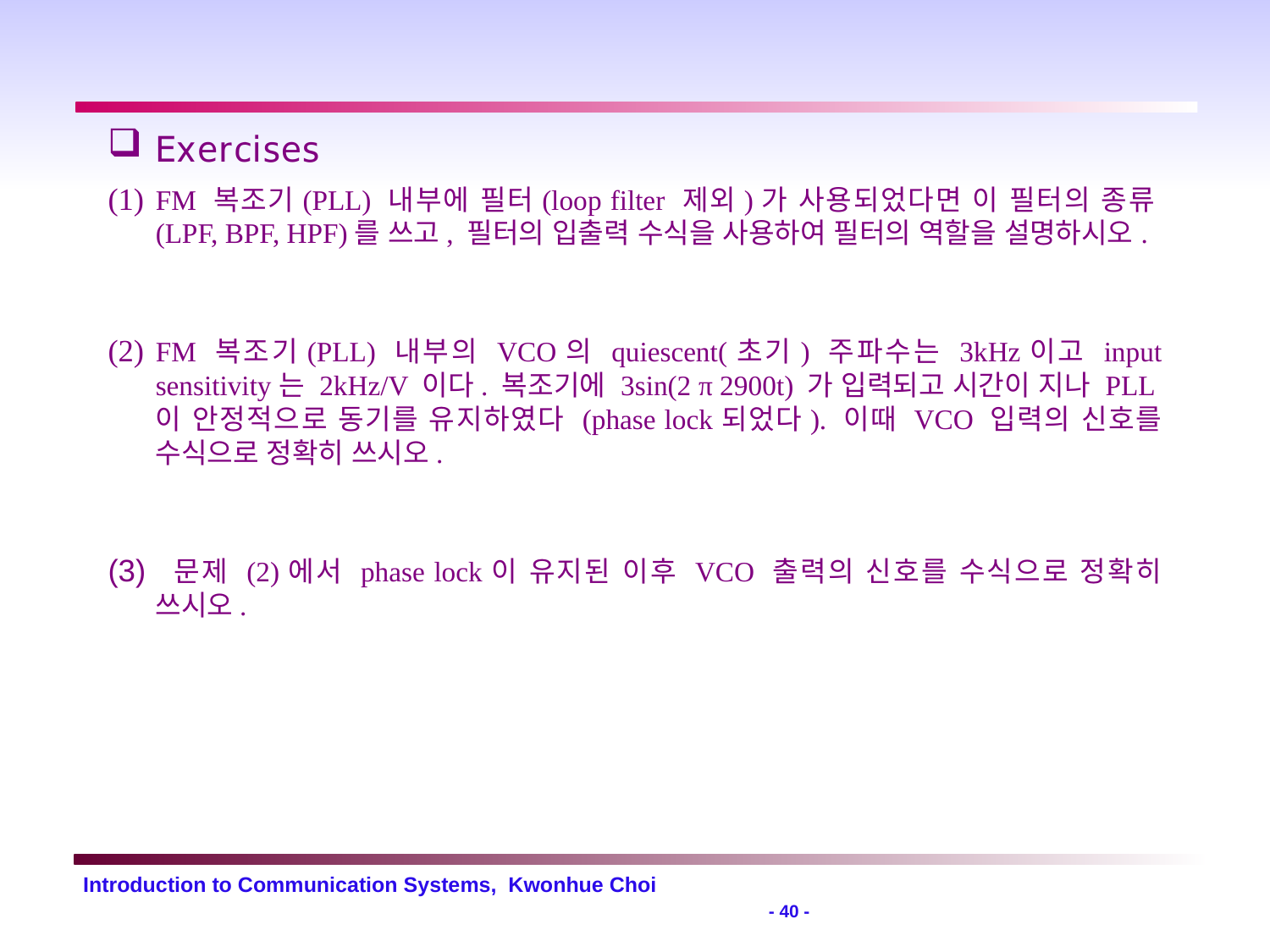

#
Exercises
FM 복조기(PLL) 내부에 필터(loop filter 제외)가 사용되었다면 이 필터의 종류(LPF, BPF, HPF)를 쓰고, 필터의 입출력 수식을 사용하여 필터의 역할을 설명하시오.

FM 복조기(PLL) 내부의 VCO의 quiescent(초기) 주파수는 3kHz이고 input sensitivity는 2kHz/V 이다. 복조기에 3sin(2 π 2900t) 가 입력되고 시간이 지나 PLL이 안정적으로 동기를 유지하였다 (phase lock되었다). 이때 VCO 입력의 신호를 수식으로 정확히 쓰시오.

 문제 (2)에서 phase lock이 유지된 이후 VCO 출력의 신호를 수식으로 정확히 쓰시오.